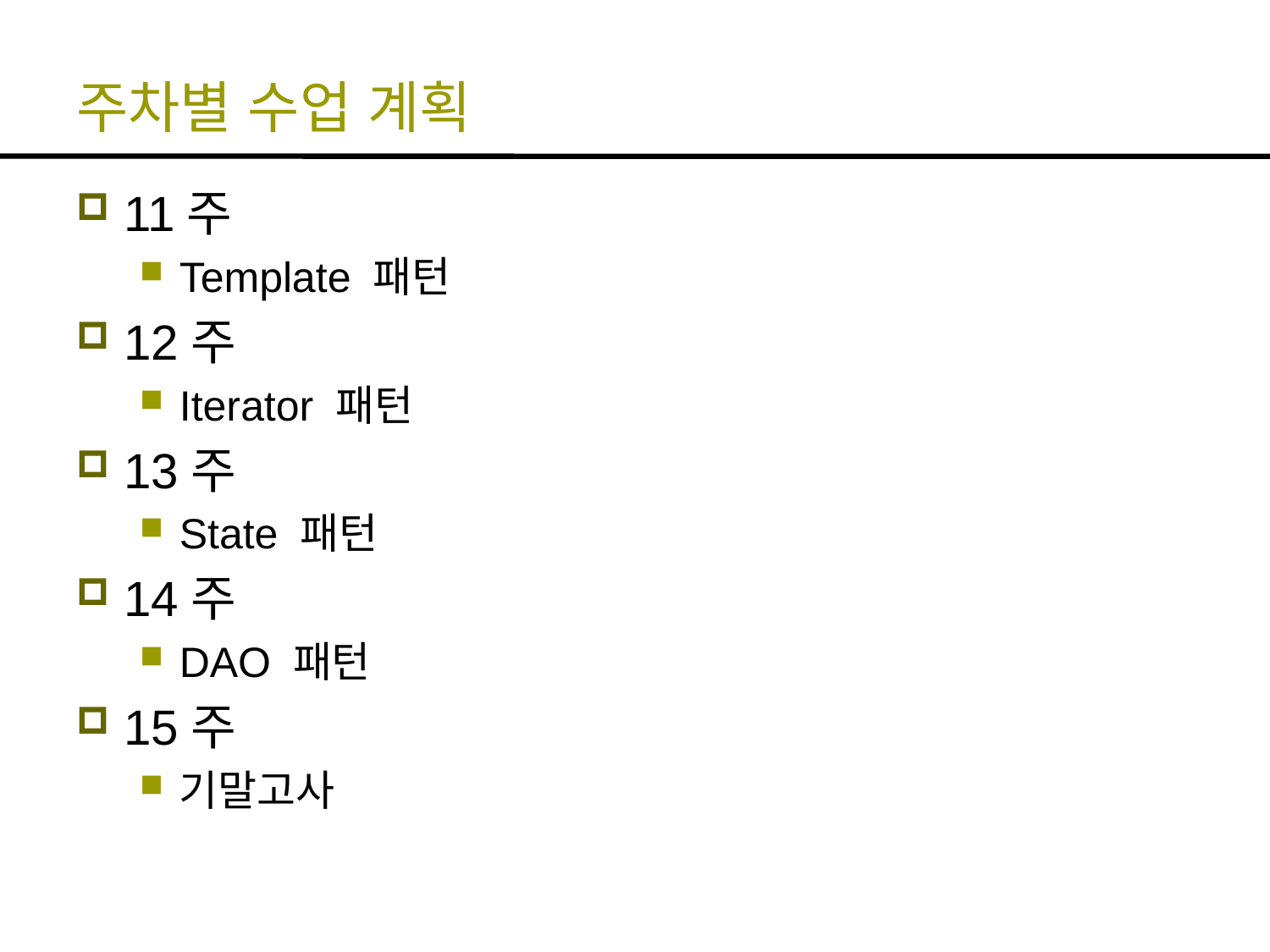

# 주차별 수업 계획
11주
Template 패턴
12주
Iterator 패턴
13주
State 패턴
14주
DAO 패턴
15주
기말고사